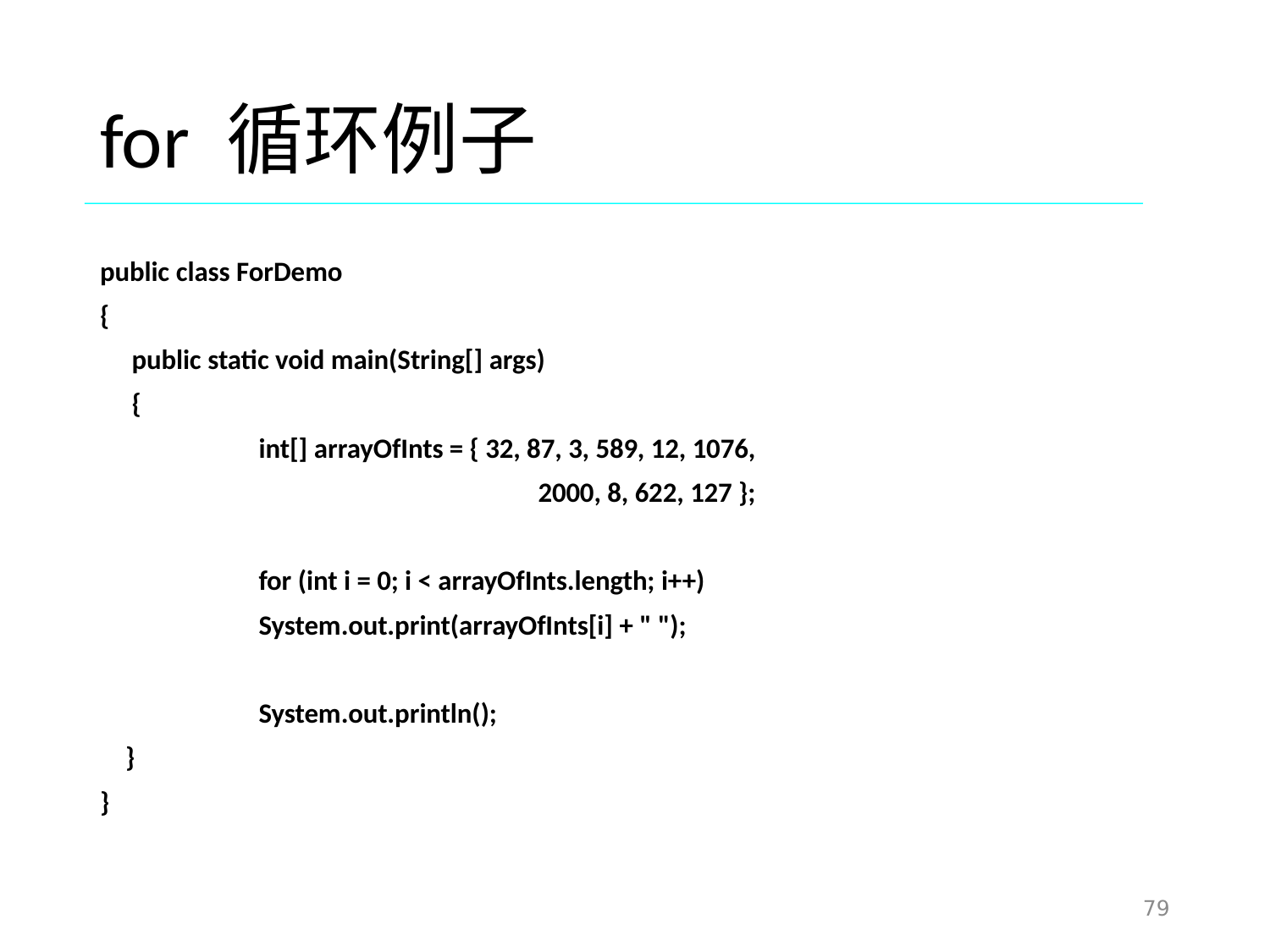

# for 循环例子

public class ForDemo
{
    	public static void main(String[] args)
	{
        	int[] arrayOfInts = { 32, 87, 3, 589, 12, 1076,
                              		    2000, 8, 622, 127 };

        	for (int i = 0; i < arrayOfInts.length; i++)
            	System.out.print(arrayOfInts[i] + " ");

        	System.out.println();
    }
}

79